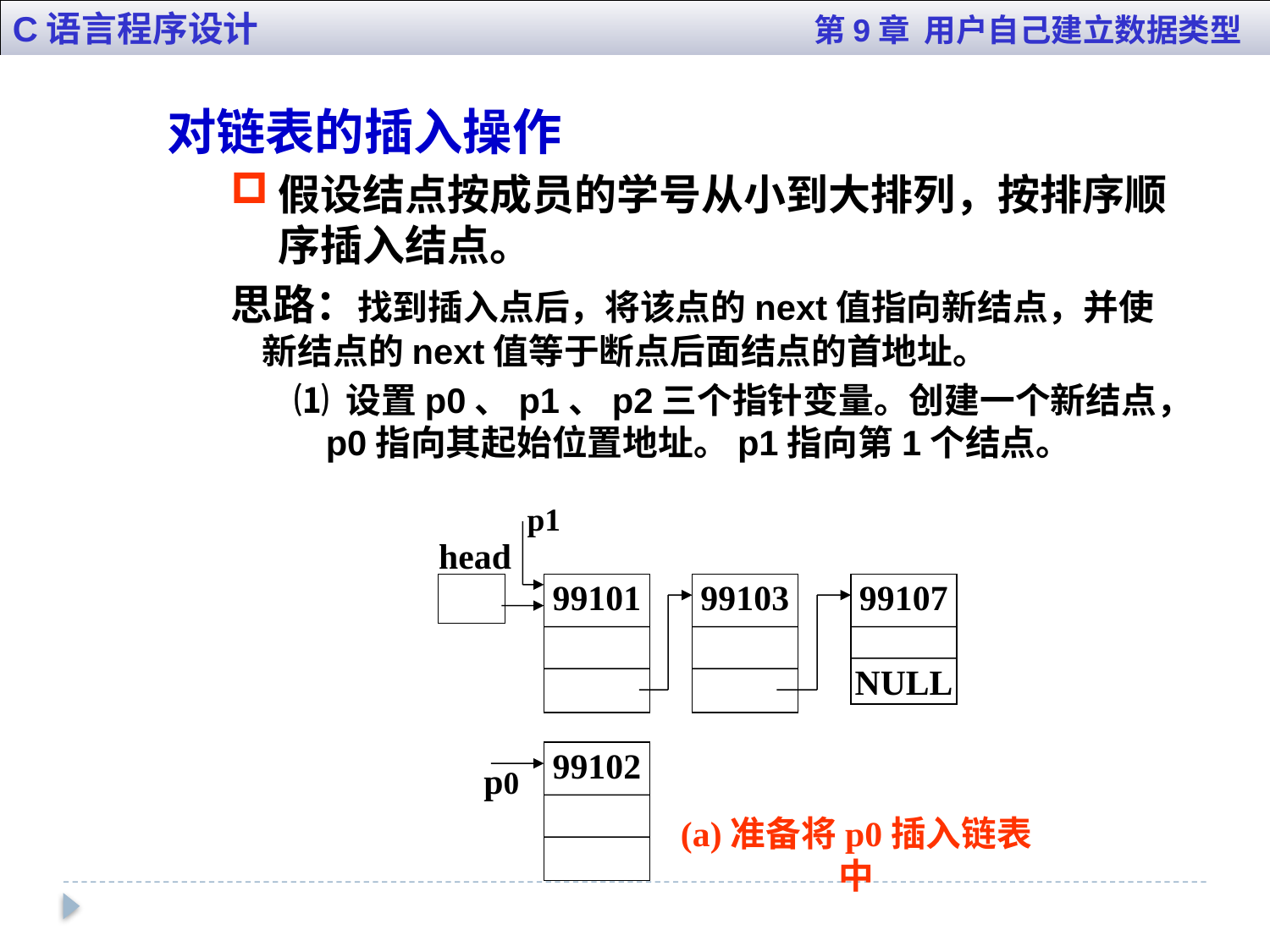

C语言程序设计                                                                     第9章  用户自己建立数据类型
对链表的插入操作
假设结点按成员的学号从小到大排列，按排序顺序插入结点。
思路：找到插入点后，将该点的next值指向新结点，并使新结点的next值等于断点后面结点的首地址。
⑴ 设置p0、p1、p2三个指针变量。创建一个新结点，p0指向其起始位置地址。p1指向第1个结点。
p1

head

99101

99103

99107

NULL

99102

p0

(a)准备将p0插入链表中